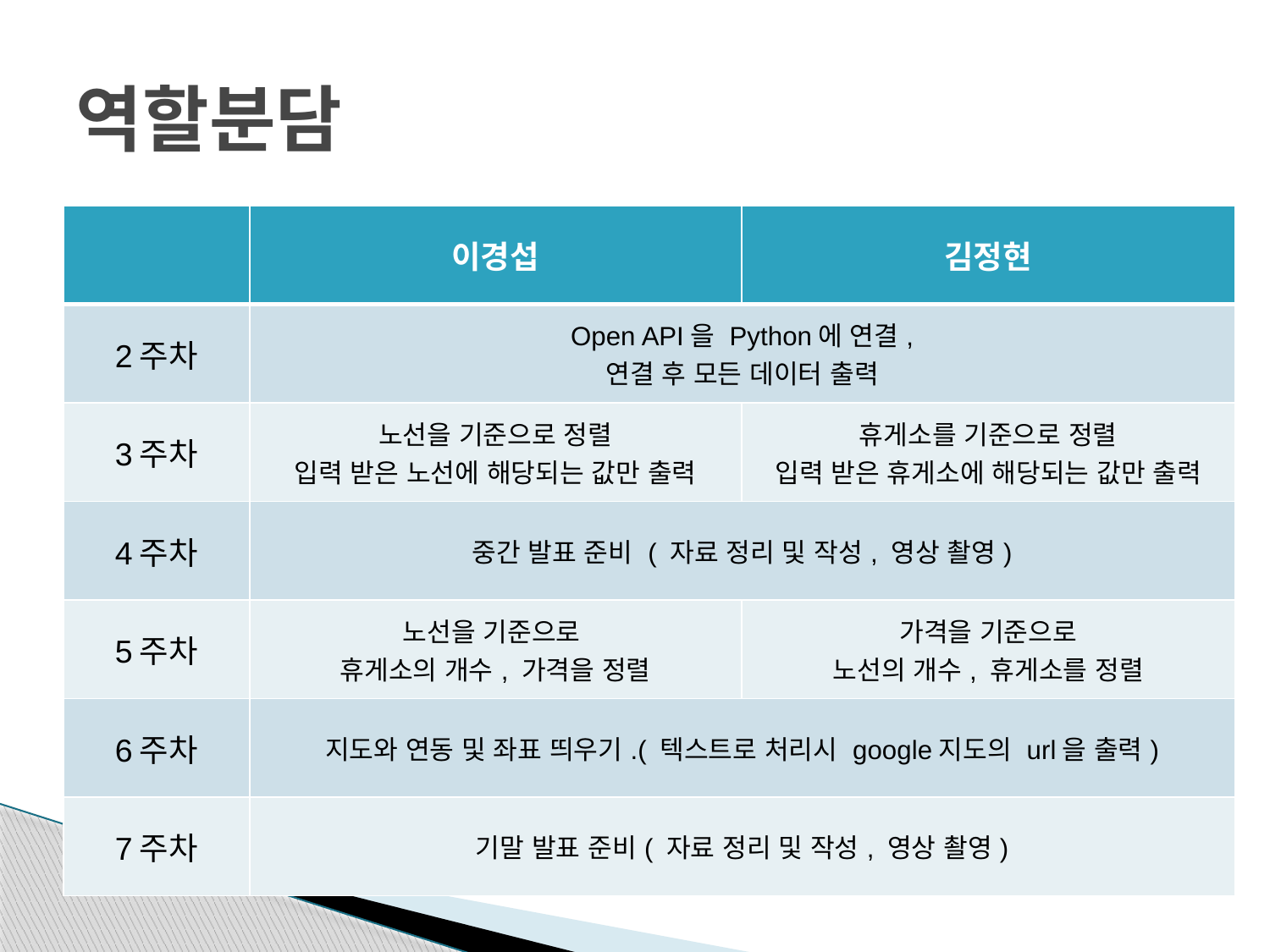

# 역할분담
|  | 이경섭 | 김정현 |
| --- | --- | --- |
| 2주차 | Open API을 Python에 연결, 연결 후 모든 데이터 출력 |  |
| 3주차 | 노선을 기준으로 정렬 입력 받은 노선에 해당되는 값만 출력 | 휴게소를 기준으로 정렬 입력 받은 휴게소에 해당되는 값만 출력 |
| 4주차 | 중간 발표 준비 ( 자료 정리 및 작성, 영상 촬영) |  |
| 5주차 | 노선을 기준으로 휴게소의 개수, 가격을 정렬 | 가격을 기준으로 노선의 개수, 휴게소를 정렬 |
| 6주차 | 지도와 연동 및 좌표 띄우기.( 텍스트로 처리시 google지도의 url을 출력) |  |
| 7주차 | 기말 발표 준비( 자료 정리 및 작성, 영상 촬영) |  |